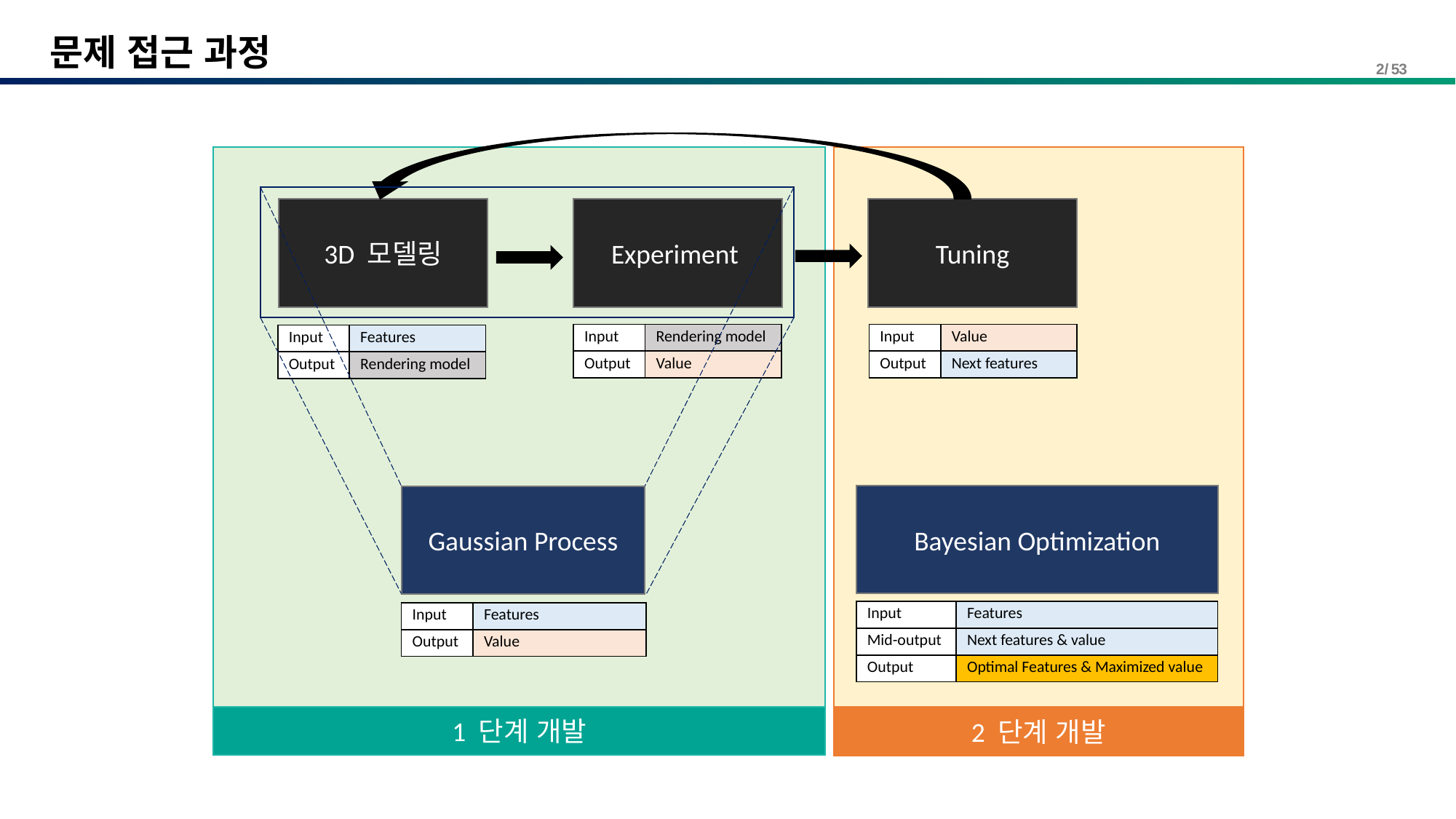

# 문제 접근 과정

3D 모델링
Experiment
Tuning

| Input | Rendering model |
| --- | --- |
| Output | Value |
| Input | Value |
| --- | --- |
| Output | Next features |
| Input | Features |
| --- | --- |
| Output | Rendering model |
Bayesian Optimization
Gaussian Process
| Input | Features |
| --- | --- |
| Mid-output | Next features & value |
| Output | Optimal Features & Maximized value |
| Input | Features |
| --- | --- |
| Output | Value |
1 단계 개발
2 단계 개발